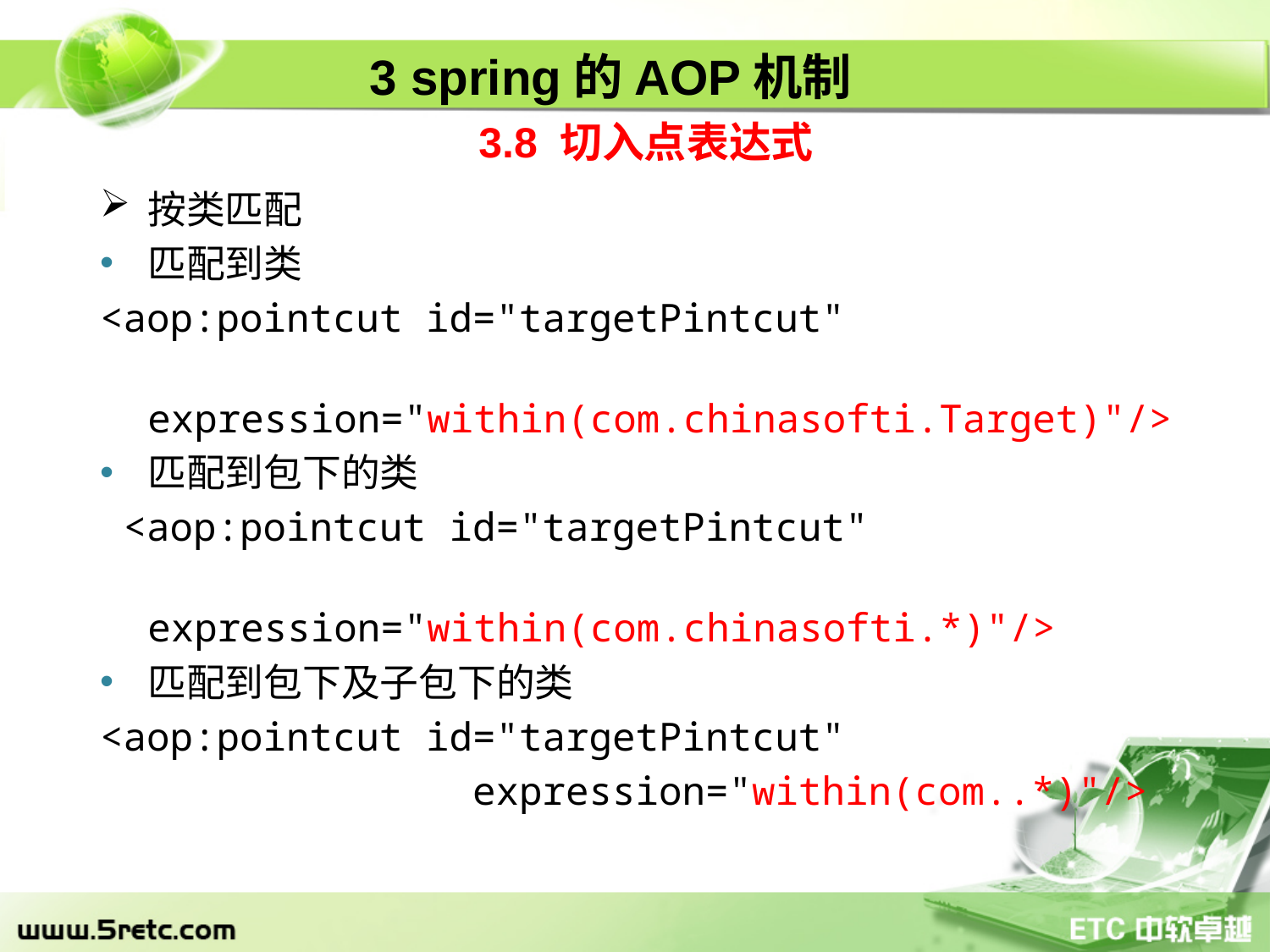

3 spring的AOP机制

3.8 切入点表达式

按类匹配
匹配到类
<aop:pointcut id="targetPintcut"
                expression="within(com.chinasofti.Target)"/>
匹配到包下的类
 <aop:pointcut id="targetPintcut"
                expression="within(com.chinasofti.*)"/>
匹配到包下及子包下的类
<aop:pointcut id="targetPintcut"
                expression="within(com..*)"/>